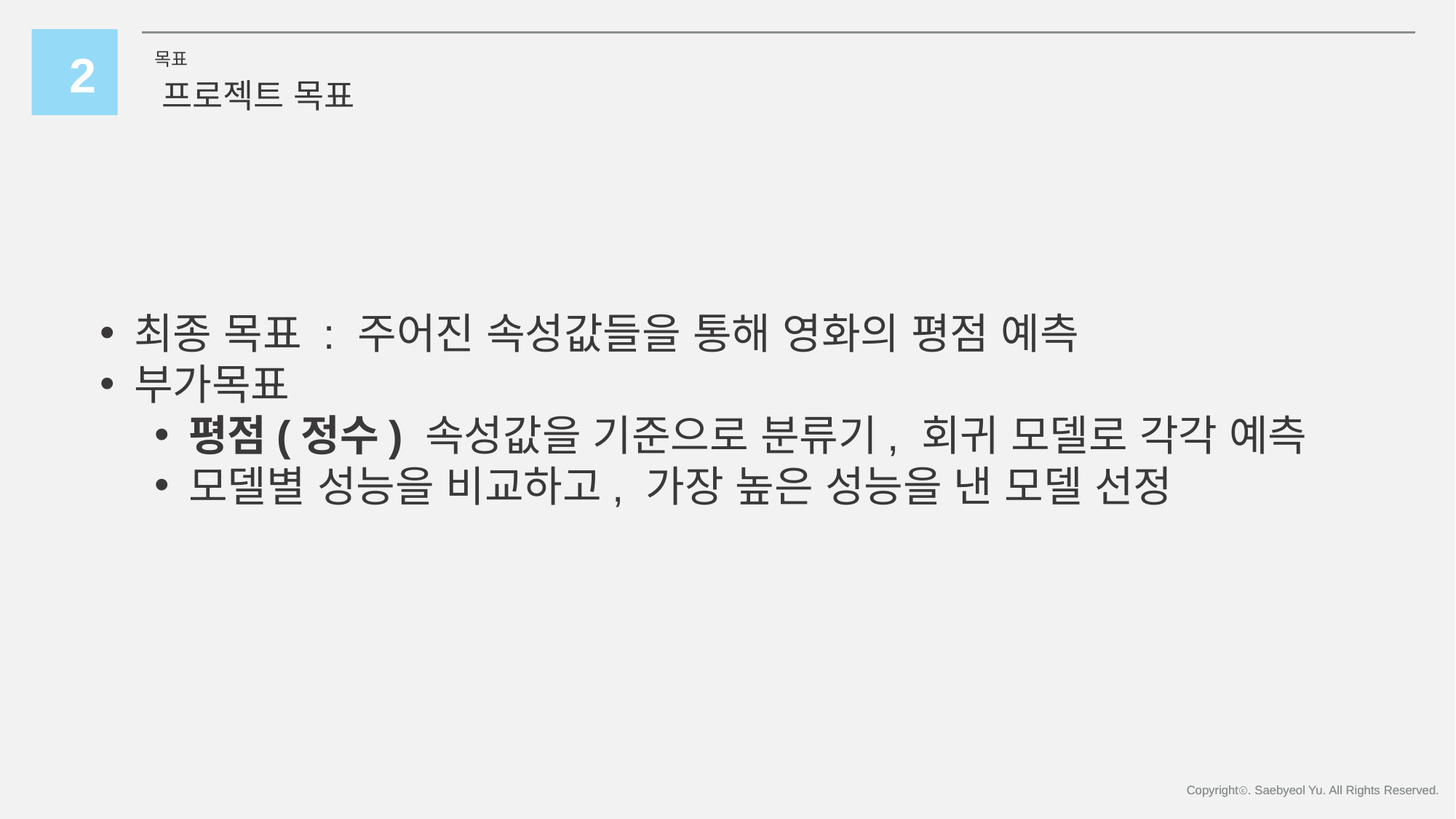

2
목표
프로젝트 목표
최종 목표 : 주어진 속성값들을 통해 영화의 평점 예측
부가목표
평점(정수) 속성값을 기준으로 분류기, 회귀 모델로 각각 예측
모델별 성능을 비교하고, 가장 높은 성능을 낸 모델 선정
Copyrightⓒ. Saebyeol Yu. All Rights Reserved.